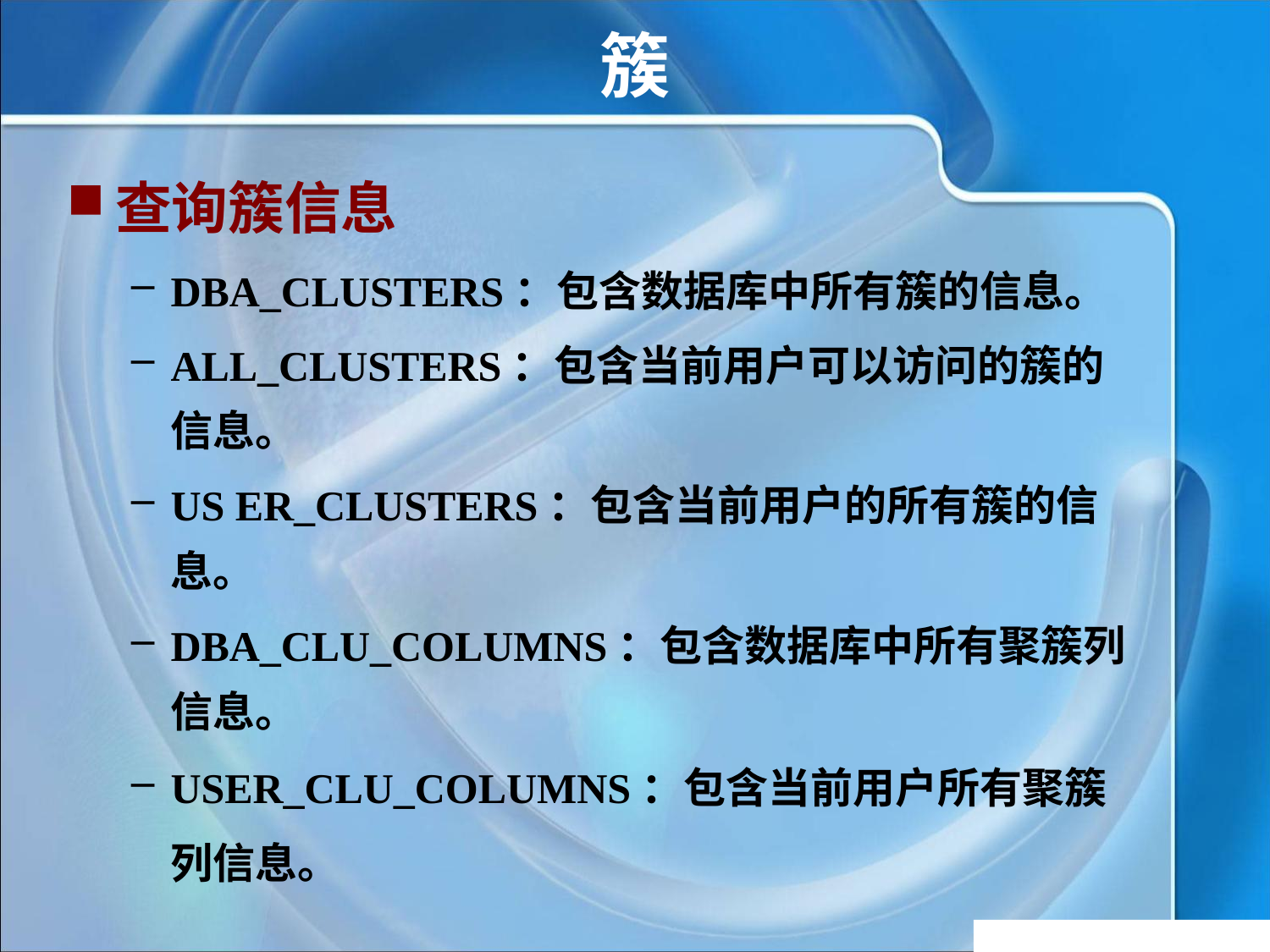

# 簇
查询簇信息
DBA_CLUSTERS：包含数据库中所有簇的信息。
ALL_CLUSTERS：包含当前用户可以访问的簇的信息。
US ER_CLUSTERS：包含当前用户的所有簇的信息。
DBA_CLU_COLUMNS：包含数据库中所有聚簇列信息。
USER_CLU_COLUMNS：包含当前用户所有聚簇列信息。
170